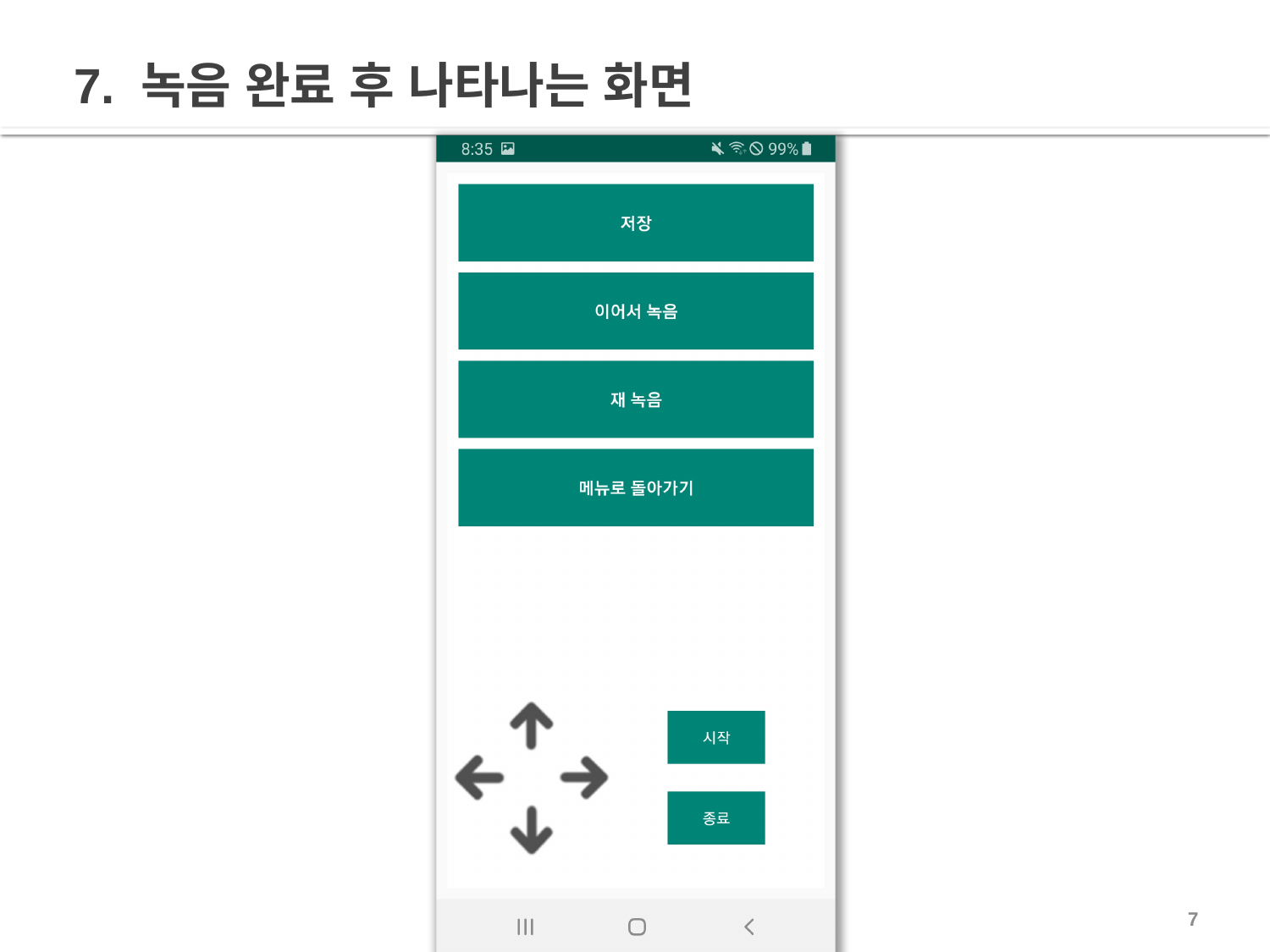

# 7. 녹음 완료 후 나타나는 화면

7